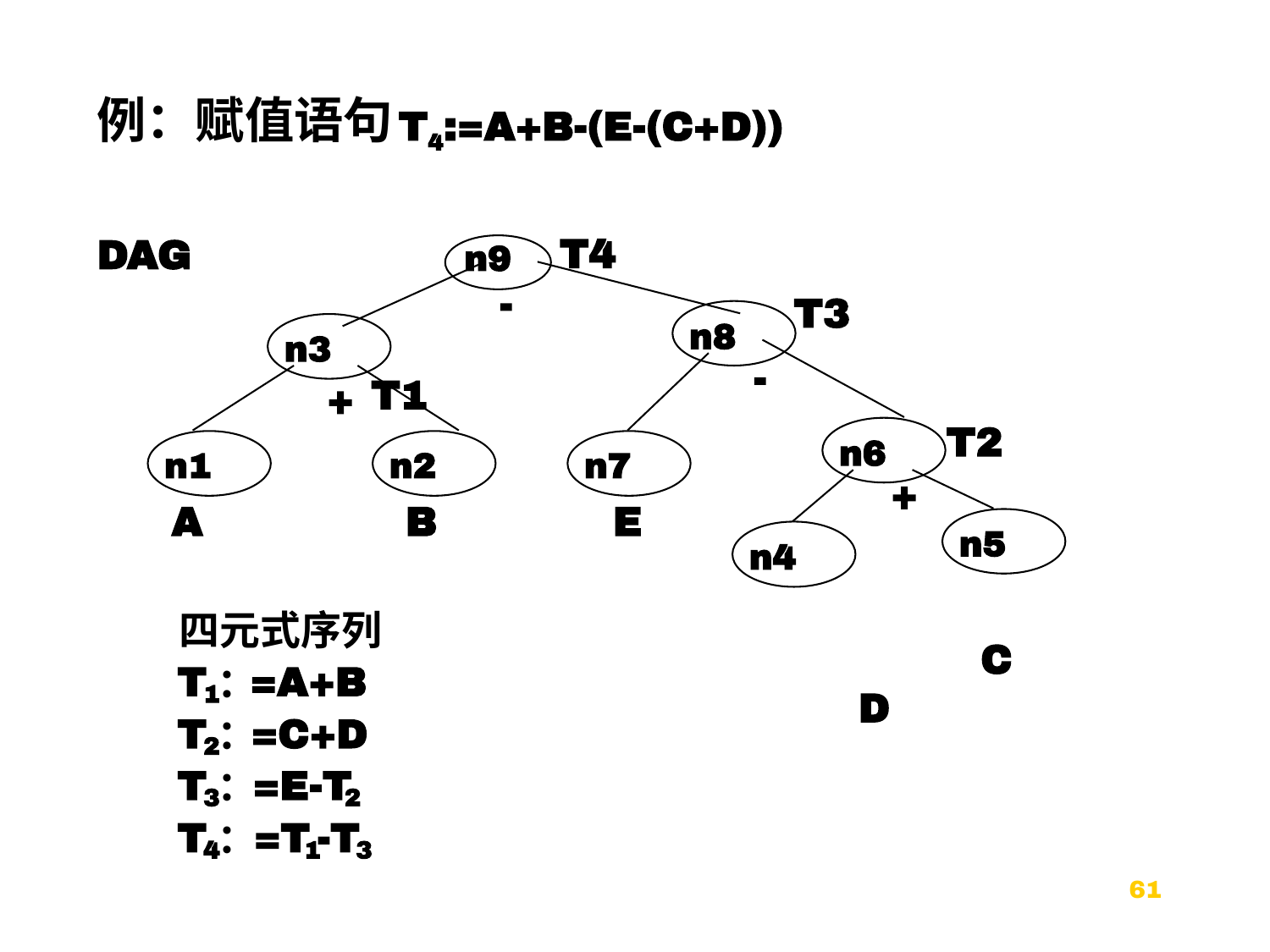

例：赋值语句
T4:=A+B-(E-(C+D))

    T4
DAG

n9
    T3

    -

n8

    T1
n3

    -

    T2
   +

n6

n1
n2
n7
    +

         A               B             E

n5

n4
                                                                  C              D
四元式序列
T
=A+B
：
1
T
=C+D
：
2
T
=E-T
：
3
2
T
=T
-T
：
4
1
3

61